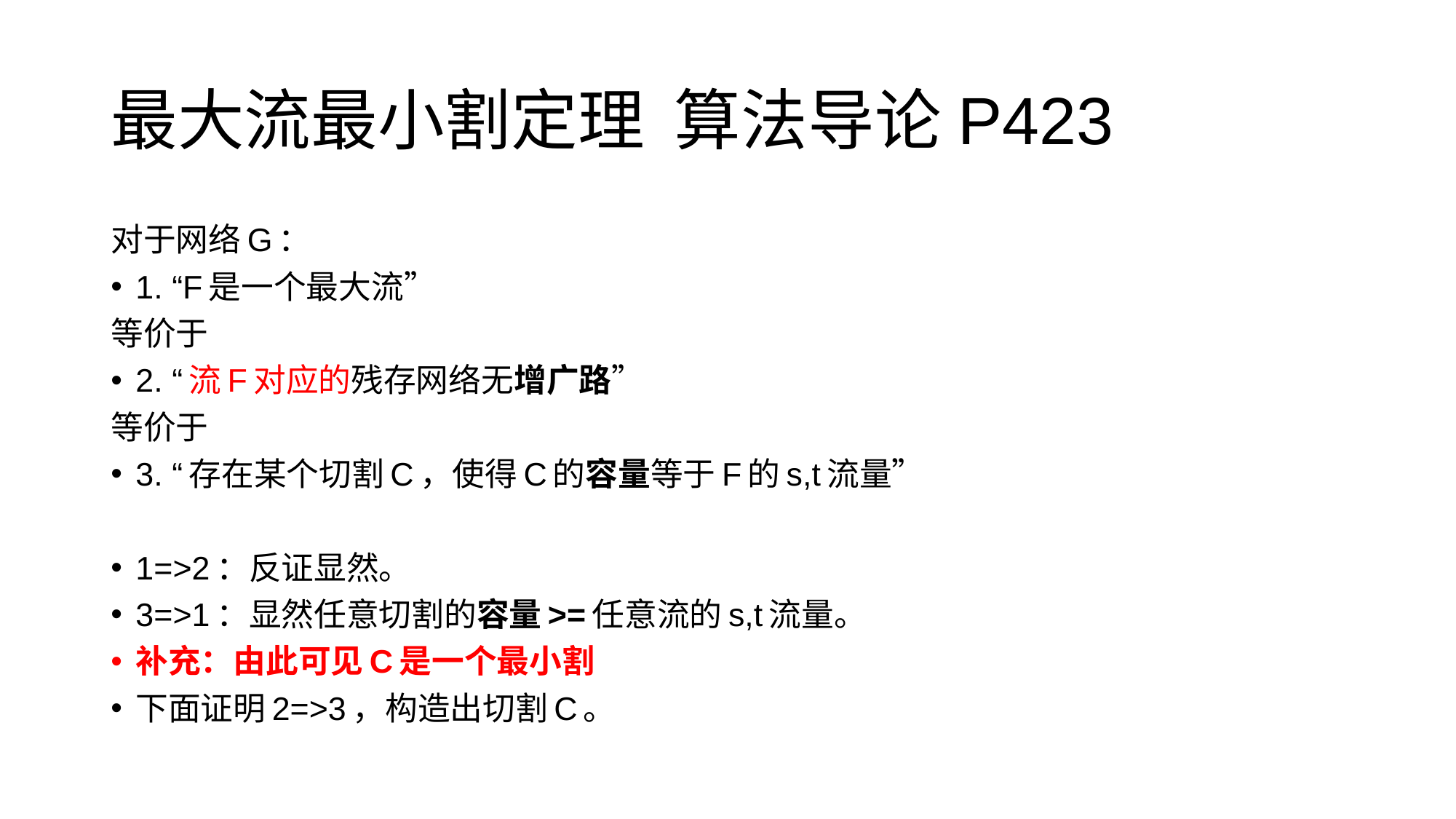

# 最大流最小割定理  算法导论P423
对于网络G：
1. “F是一个最大流”
等价于
2. “流F对应的残存网络无增广路”
等价于
3. “存在某个切割C，使得C的容量等于F的s,t流量”

1=>2：反证显然。
3=>1：显然任意切割的容量>=任意流的s,t流量。
补充：由此可见C是一个最小割
下面证明2=>3，构造出切割C。